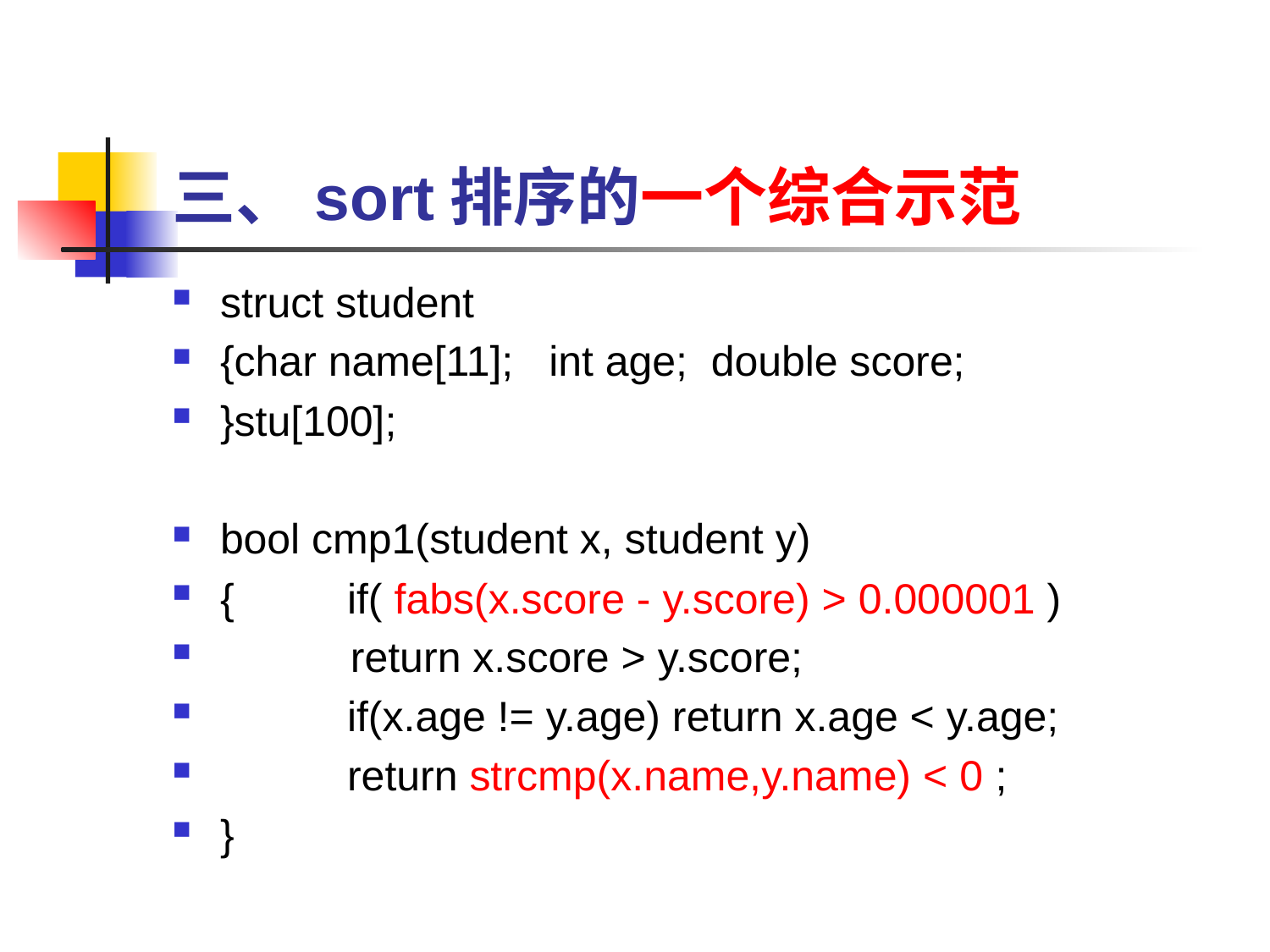

# 三、sort排序的一个综合示范
struct student
{char name[11];   int age;  double score;
}stu[100];

bool cmp1(student x, student y)
{ 	if( fabs(x.score - y.score) > 0.000001 )
           return x.score > y.score;
	if(x.age != y.age) return x.age < y.age;
	return strcmp(x.name,y.name) < 0 ;
}